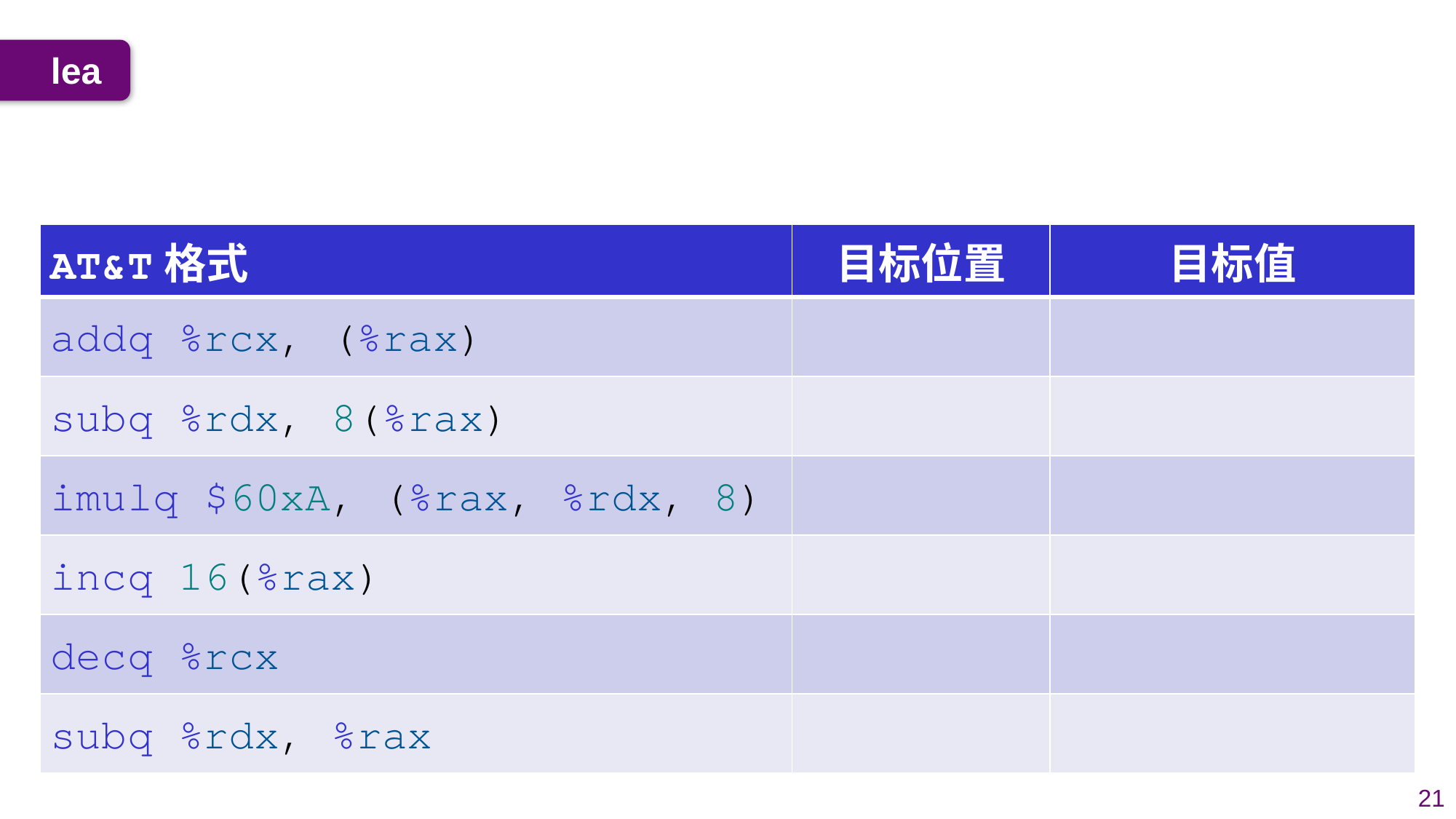

lea
| AT&T格式 | 目标位置 | 目标值 |
| --- | --- | --- |
| addq %rcx, (%rax) |  |  |
| subq %rdx, 8(%rax) |  |  |
| imulq $60xA, (%rax, %rdx, 8) |  |  |
| incq 16(%rax) |  |  |
| decq %rcx |  |  |
| subq %rdx, %rax |  |  |
21